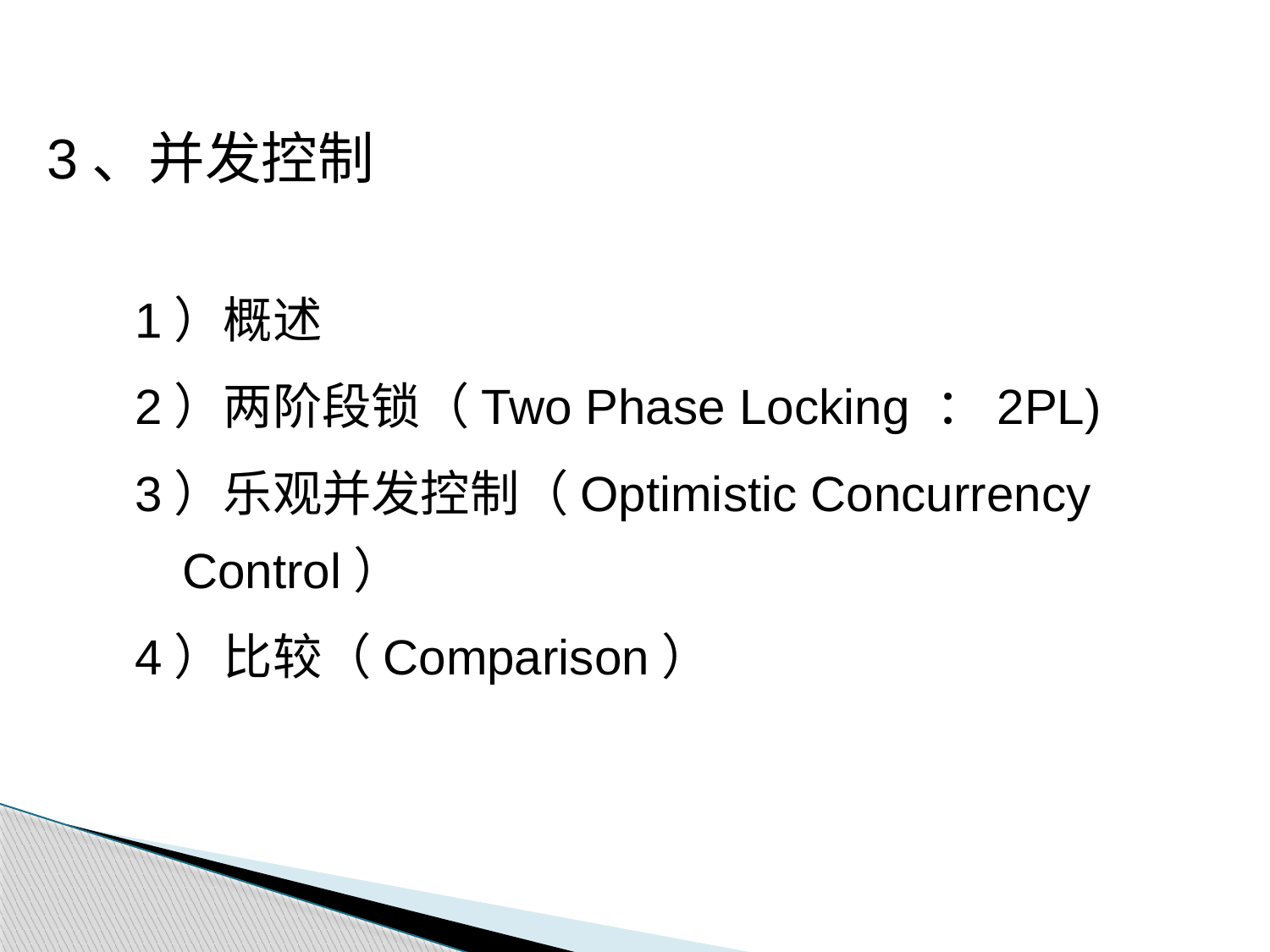

3、并发控制
1）概述
2）两阶段锁（Two Phase Locking ：2PL)
3）乐观并发控制（Optimistic Concurrency Control）
4）比较（Comparison）